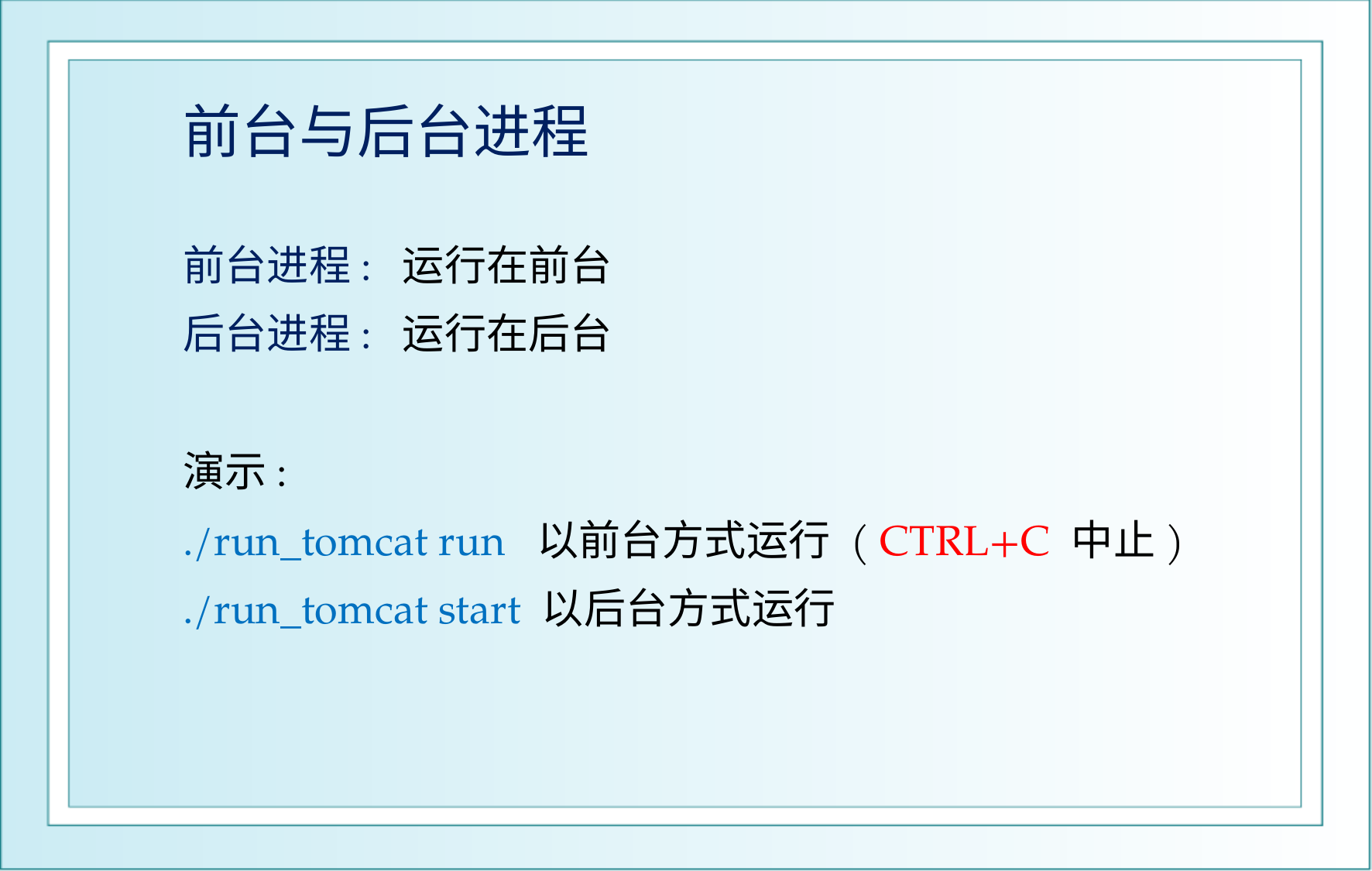

# 前台与后台进程
前台进程:  运行在前台
后台进程:  运行在后台

演示:
./run_tomcat run  以前台方式运行 ( CTRL+C 中止)
./run_tomcat start 以后台方式运行